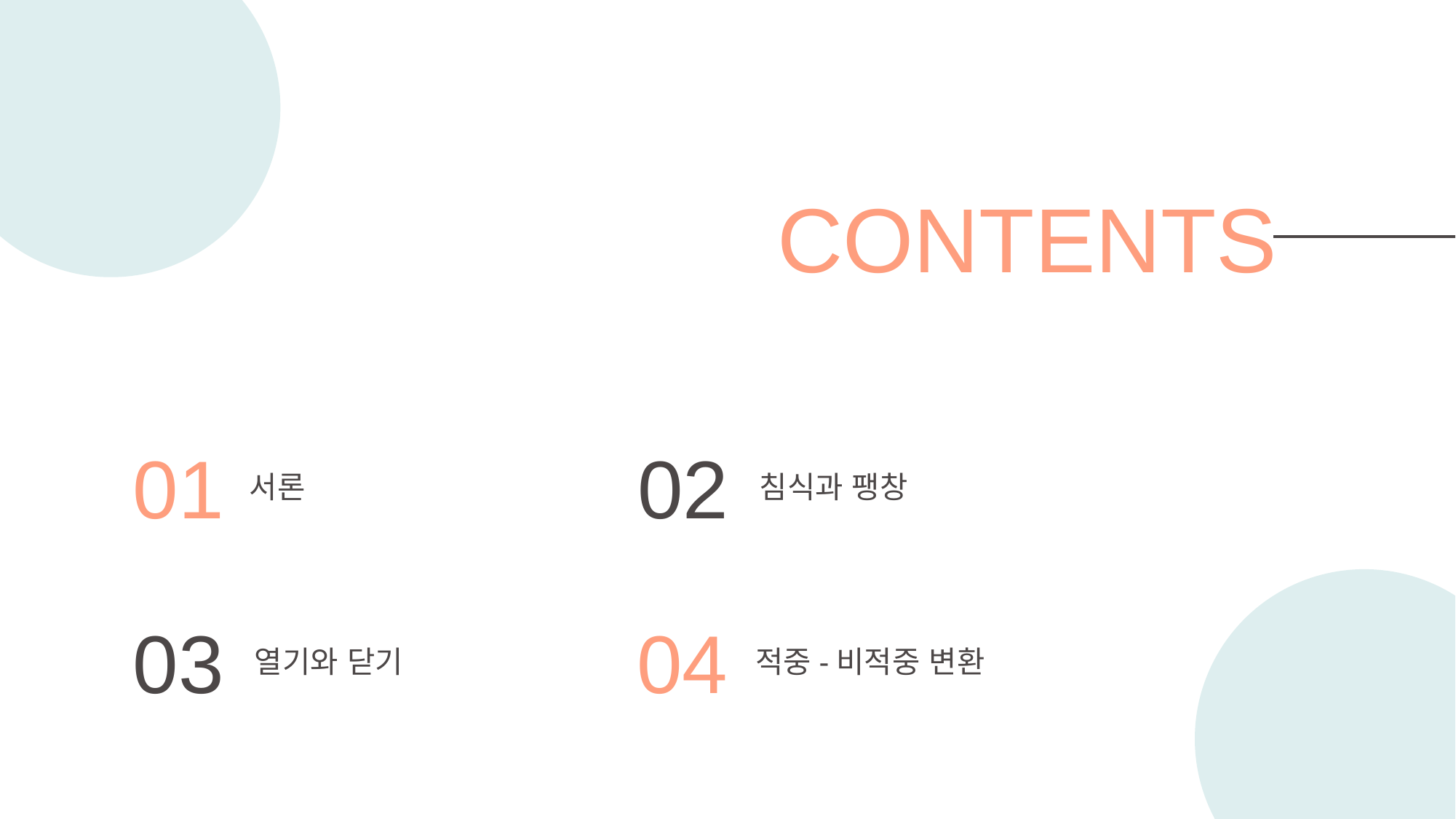

CONTENTS
01
서론
02
침식과 팽창
03
열기와 닫기
04
적중-비적중 변환